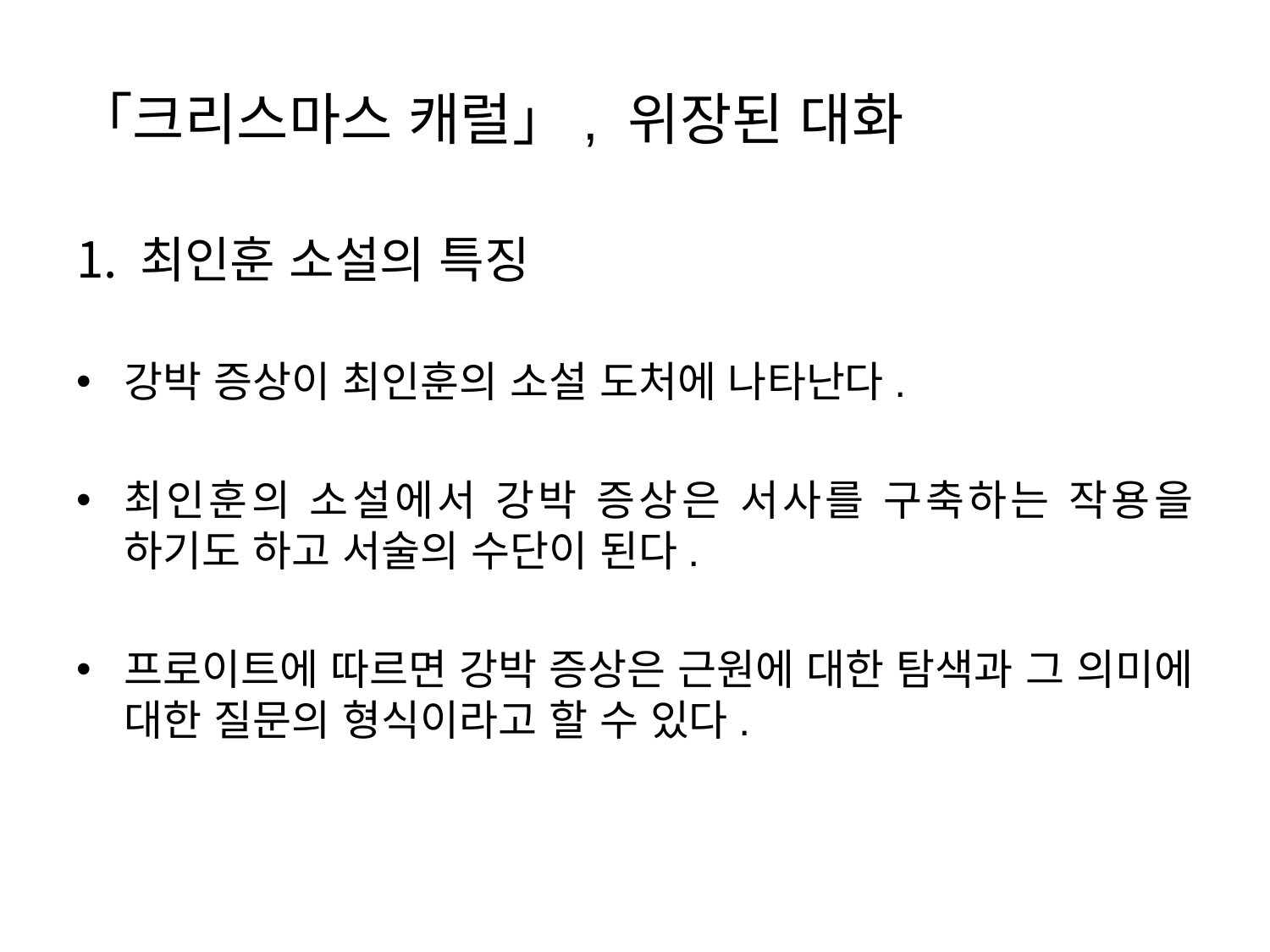

# 「크리스마스 캐럴」, 위장된 대화
최인훈 소설의 특징

강박 증상이 최인훈의 소설 도처에 나타난다.

최인훈의 소설에서 강박 증상은 서사를 구축하는 작용을 하기도 하고 서술의 수단이 된다.

프로이트에 따르면 강박 증상은 근원에 대한 탐색과 그 의미에 대한 질문의 형식이라고 할 수 있다.